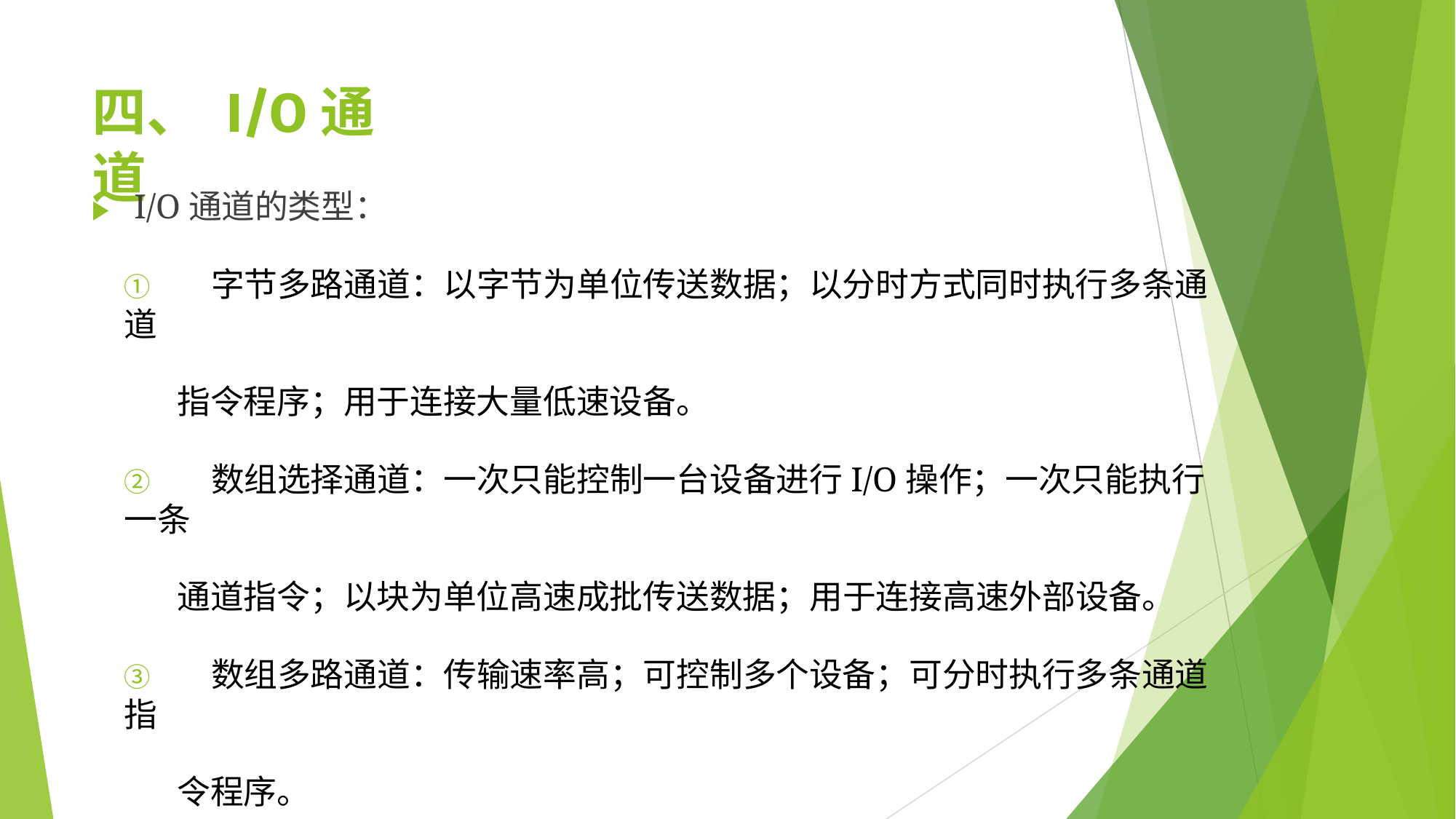

# 四、 I/O通道
▶	I/O通道的类型：

①	字节多路通道：以字节为单位传送数据；以分时方式同时执行多条通道

指令程序；用于连接大量低速设备。

②	数组选择通道：一次只能控制一台设备进行I/O操作；一次只能执行一条

通道指令；以块为单位高速成批传送数据；用于连接高速外部设备。

③	数组多路通道：传输速率高；可控制多个设备；可分时执行多条通道指

令程序。